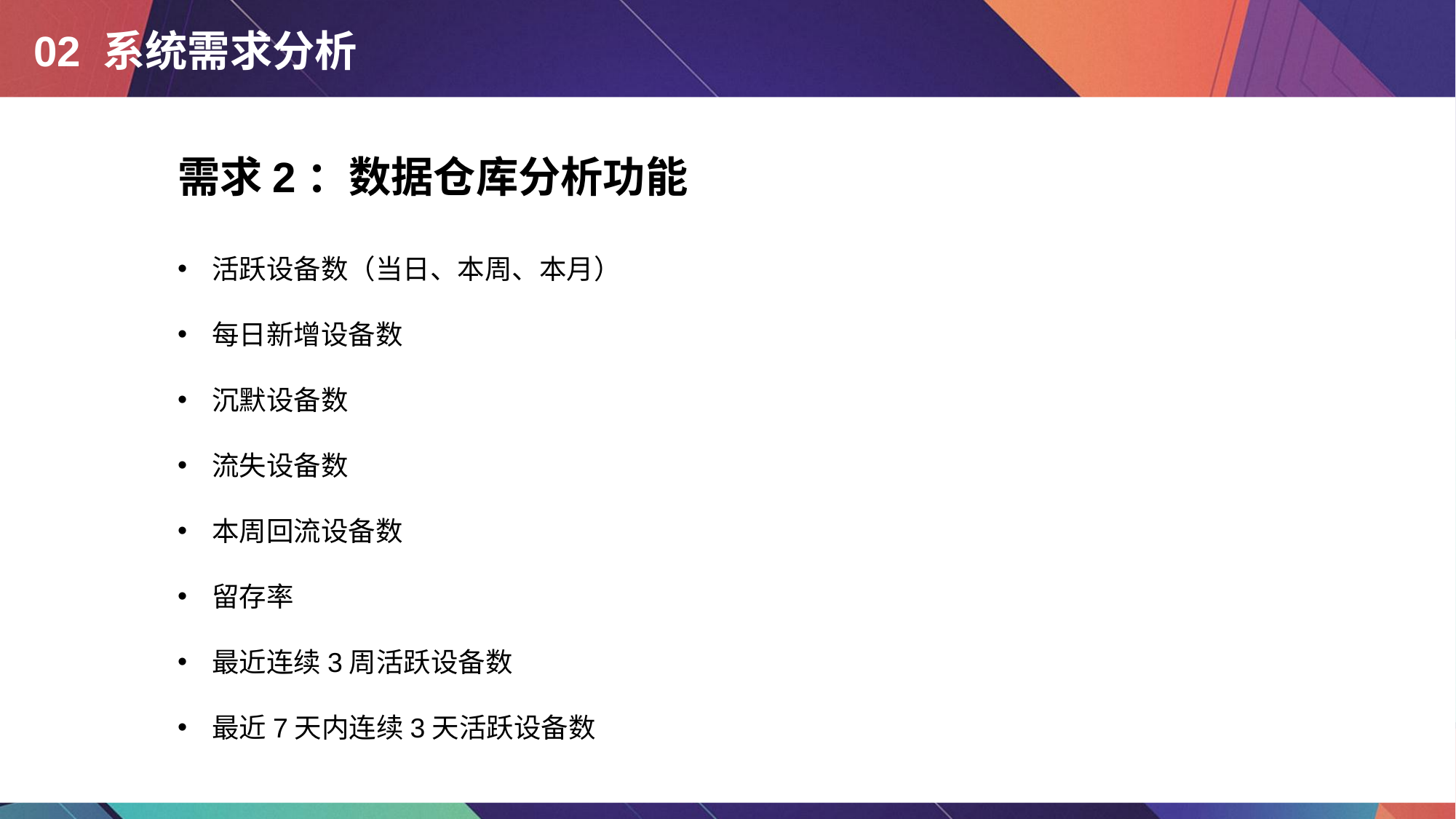

# 02 系统需求分析
需求2：数据仓库分析功能

活跃设备数（当日、本周、本月）

每日新增设备数

沉默设备数

流失设备数

本周回流设备数

留存率

最近连续3周活跃设备数

最近7天内连续3天活跃设备数